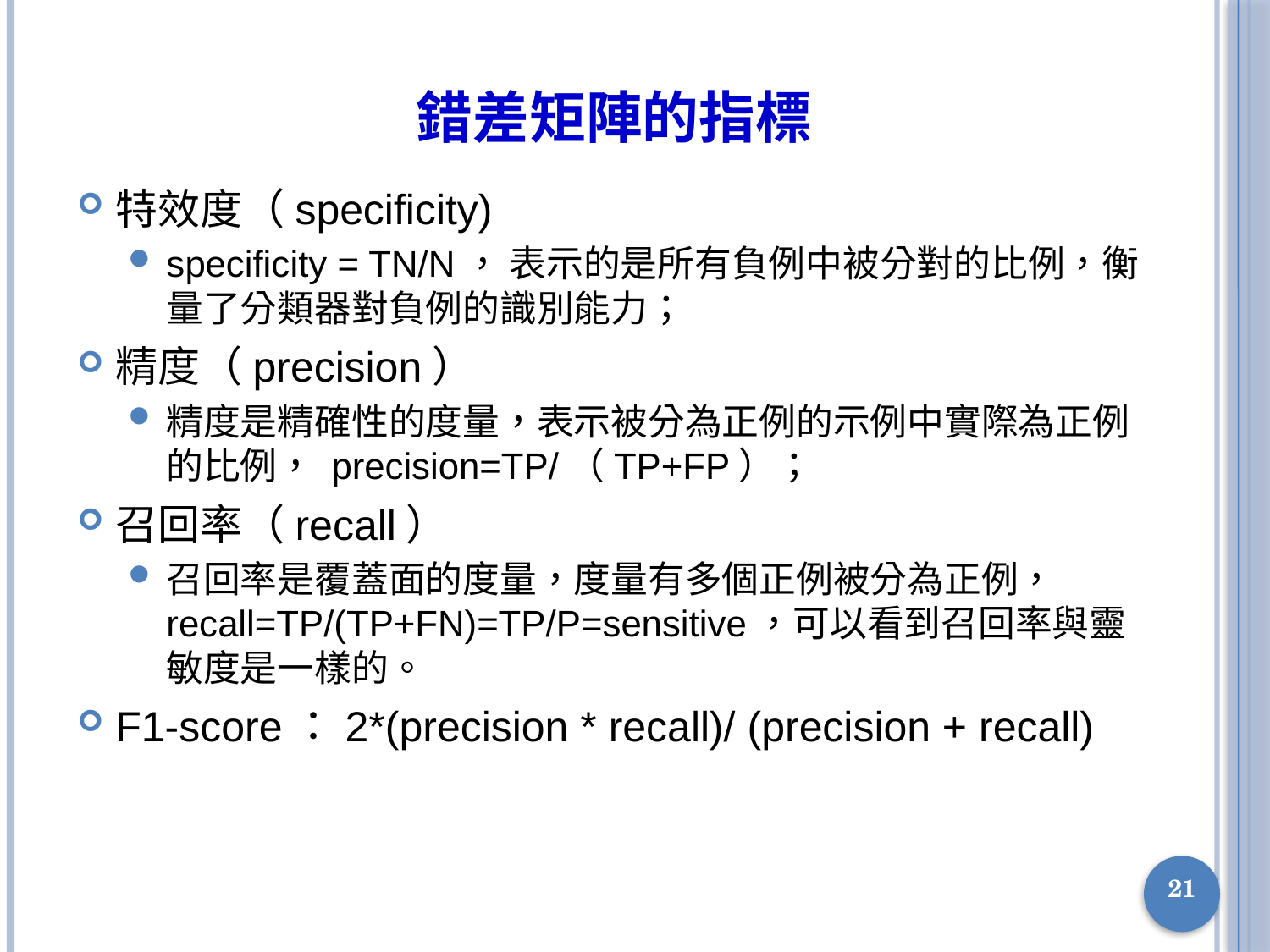

# 錯差矩陣的指標
特效度（specificity)
specificity = TN/N， 表示的是所有負例中被分對的比例，衡量了分類器對負例的識別能力；
精度（precision）
精度是精確性的度量，表示被分為正例的示例中實際為正例的比例， precision=TP/（TP+FP）；
召回率（recall）
召回率是覆蓋面的度量，度量有多個正例被分為正例， recall=TP/(TP+FN)=TP/P=sensitive，可以看到召回率與靈敏度是一樣的。
F1-score：2*(precision * recall)/ (precision + recall)
21